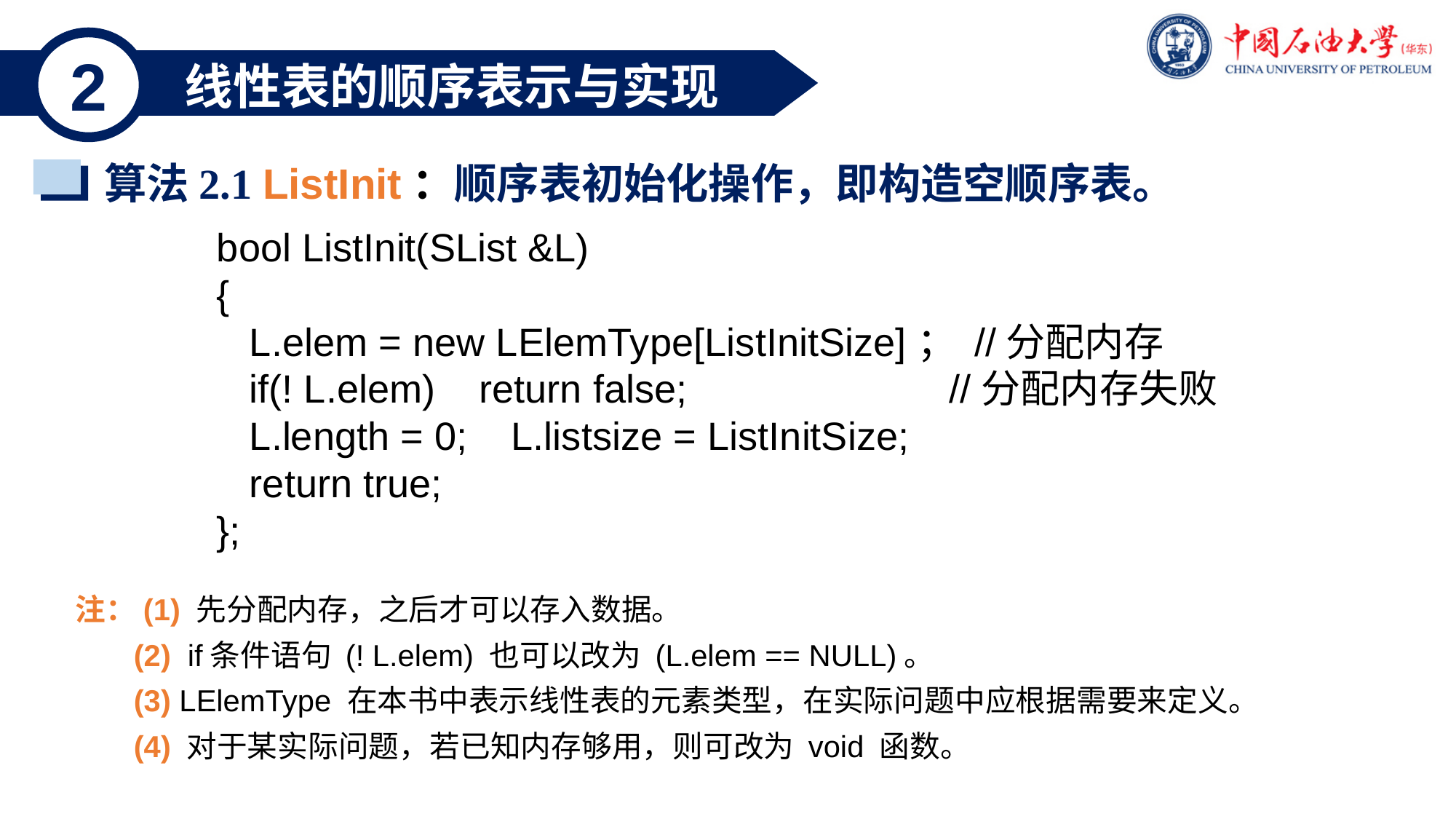

2
 线性表的顺序表示与实现
算法2.1 ListInit：顺序表初始化操作，即构造空顺序表。

bool ListInit(SList &L)
{
   L.elem = new LElemType[ListInitSize]； //分配内存
   if(! L.elem)    return false;                        //分配内存失败
   L.length = 0;    L.listsize = ListInitSize;
   return true;
};
注：(1) 先分配内存，之后才可以存入数据。
       (2)  if条件语句 (! L.elem) 也可以改为 (L.elem == NULL)。
       (3) LElemType 在本书中表示线性表的元素类型，在实际问题中应根据需要来定义。
       (4) 对于某实际问题，若已知内存够用，则可改为 void 函数。